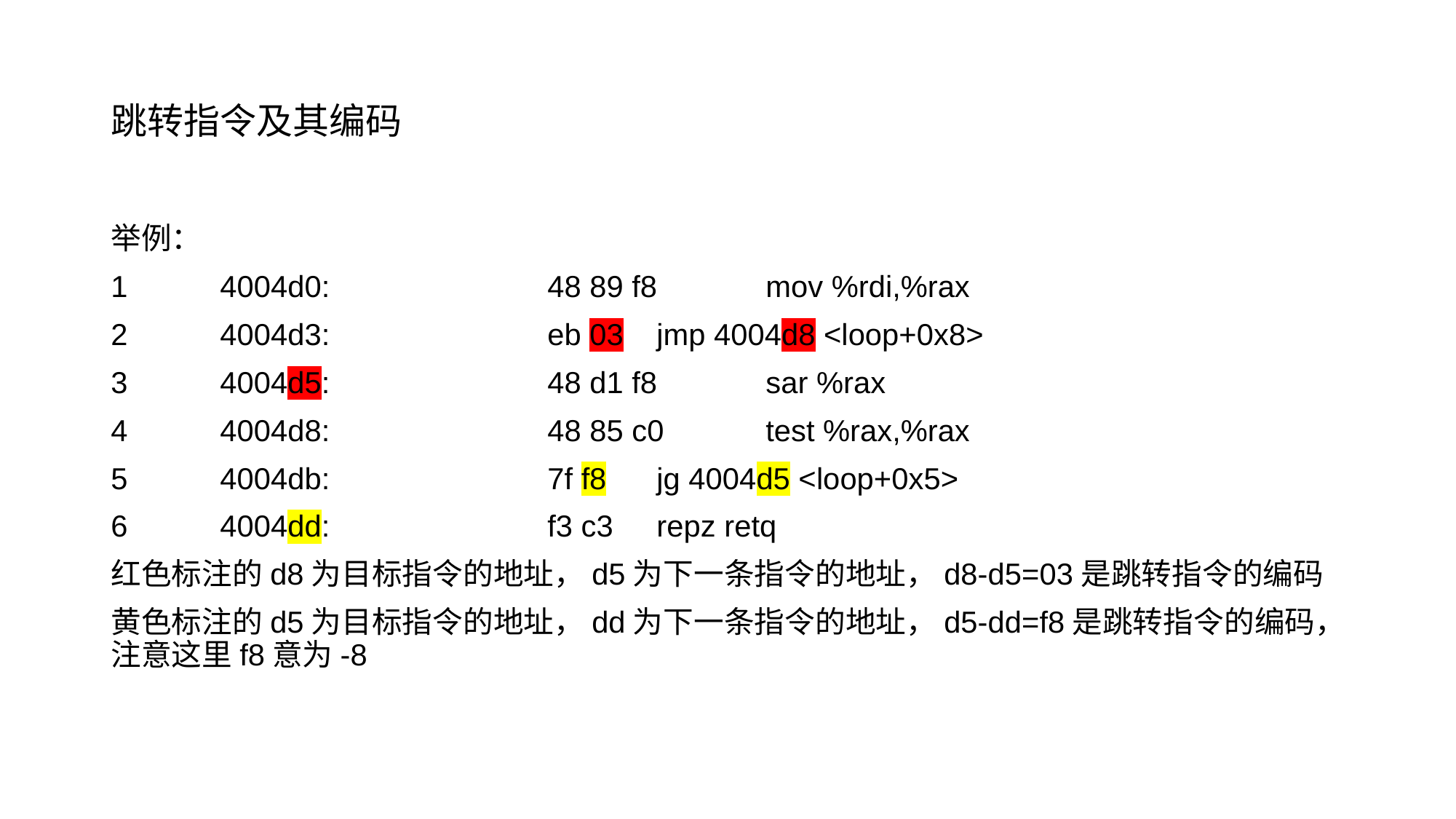

# 跳转指令及其编码
举例：
1	4004d0:		48 89 f8	mov %rdi,%rax
2	4004d3:		eb 03   	jmp 4004d8 <loop+0x8>
3	4004d5:		48 d1 f8	sar %rax
4	4004d8:		48 85 c0	test %rax,%rax
5	4004db:		7f f8   	jg 4004d5 <loop+0x5>
6 	4004dd:		f3 c3   	repz retq
红色标注的d8为目标指令的地址，d5为下一条指令的地址，d8-d5=03是跳转指令的编码
黄色标注的d5为目标指令的地址，dd为下一条指令的地址，d5-dd=f8是跳转指令的编码，注意这里f8意为-8